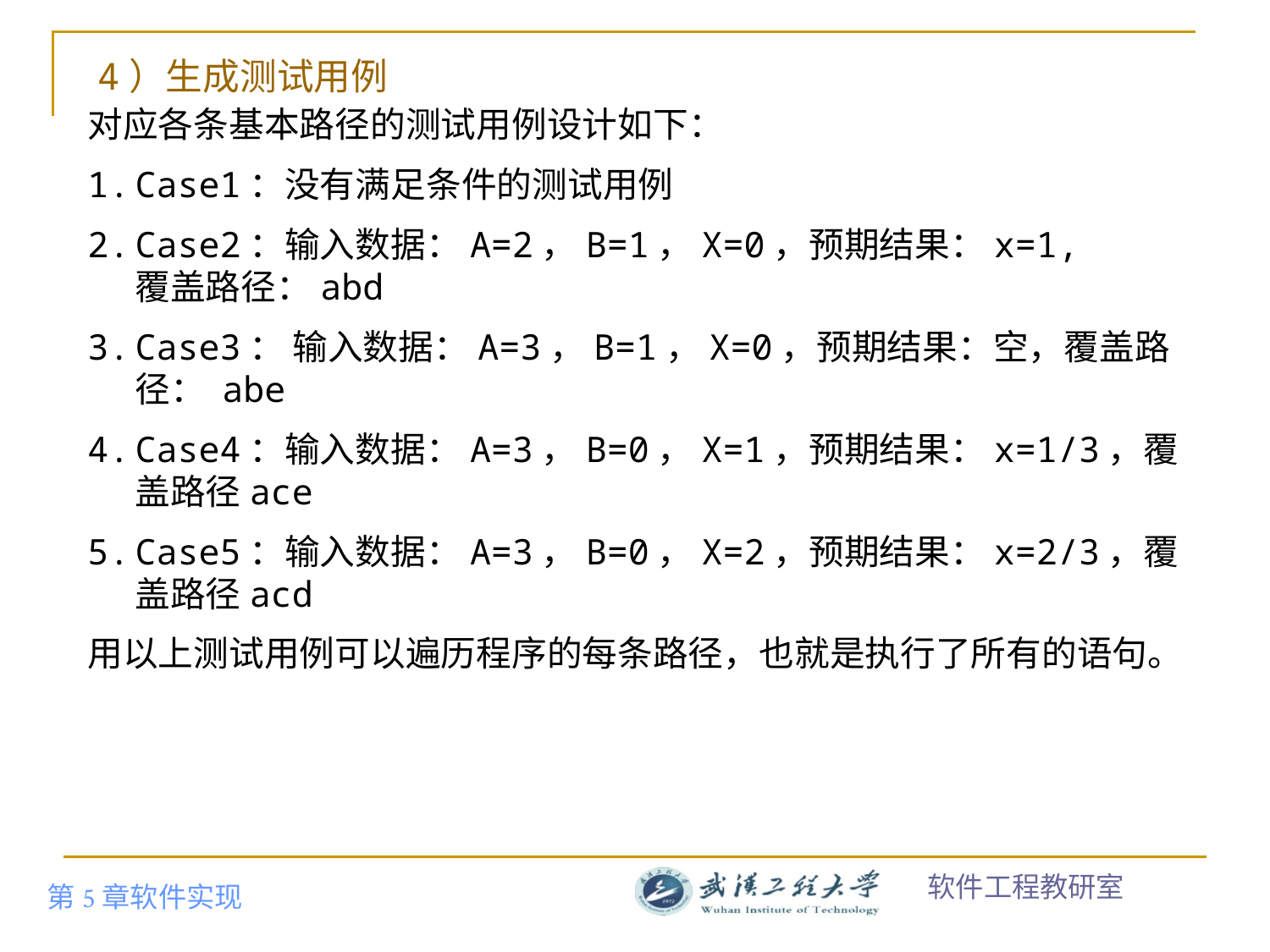

# 4）生成测试用例
对应各条基本路径的测试用例设计如下：
Case1：没有满足条件的测试用例
Case2：输入数据：A=2，B=1，X=0，预期结果：x=1,    覆盖路径：abd
Case3： 输入数据：A=3，B=1，X=0，预期结果：空，覆盖路径： abe
Case4：输入数据：A=3，B=0，X=1，预期结果：x=1/3，覆盖路径ace
Case5：输入数据：A=3，B=0，X=2，预期结果：x=2/3，覆盖路径acd
用以上测试用例可以遍历程序的每条路径，也就是执行了所有的语句。